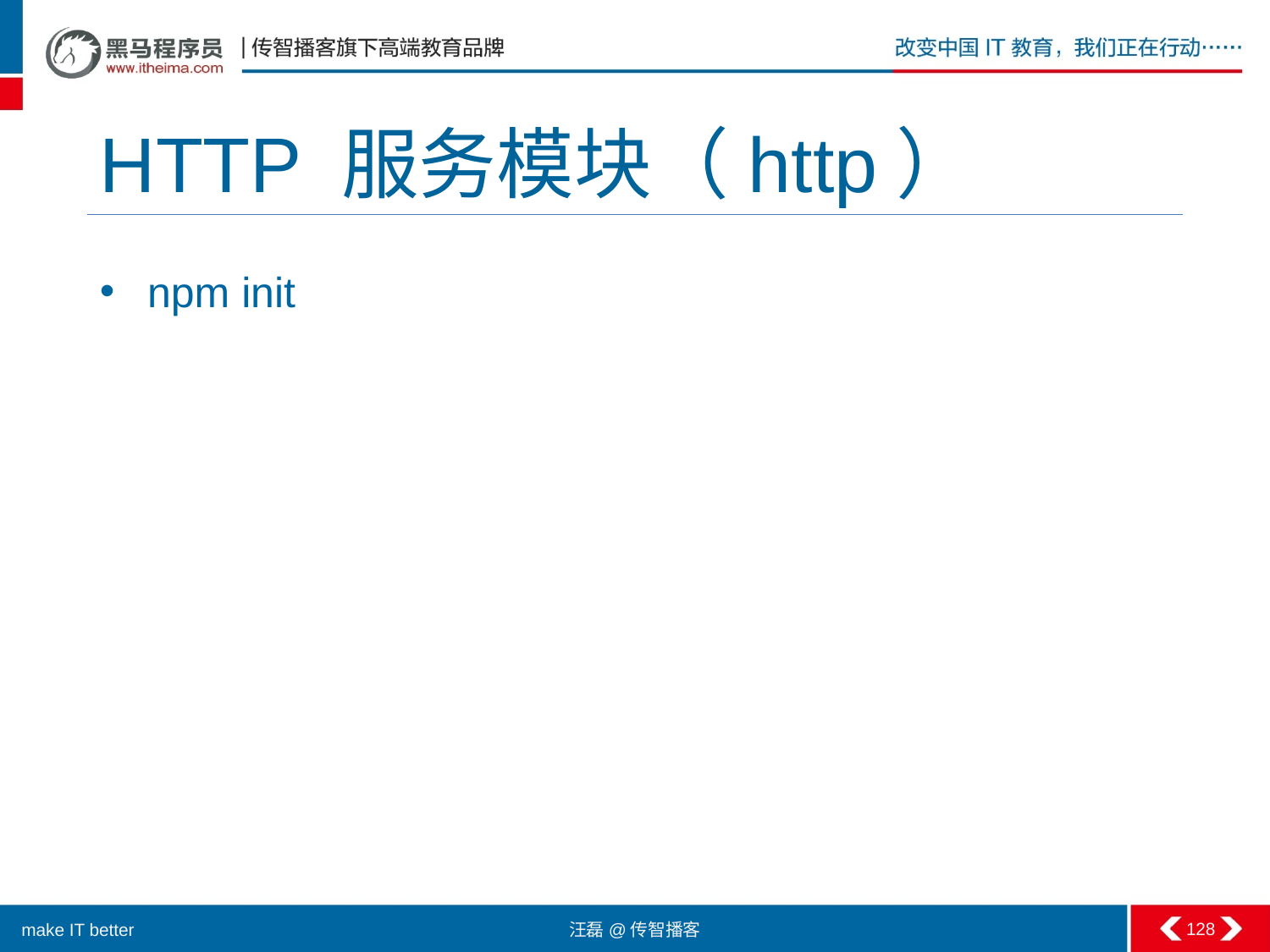

# HTTP 服务模块（http）
npm init
128
汪磊@传智播客
make IT better